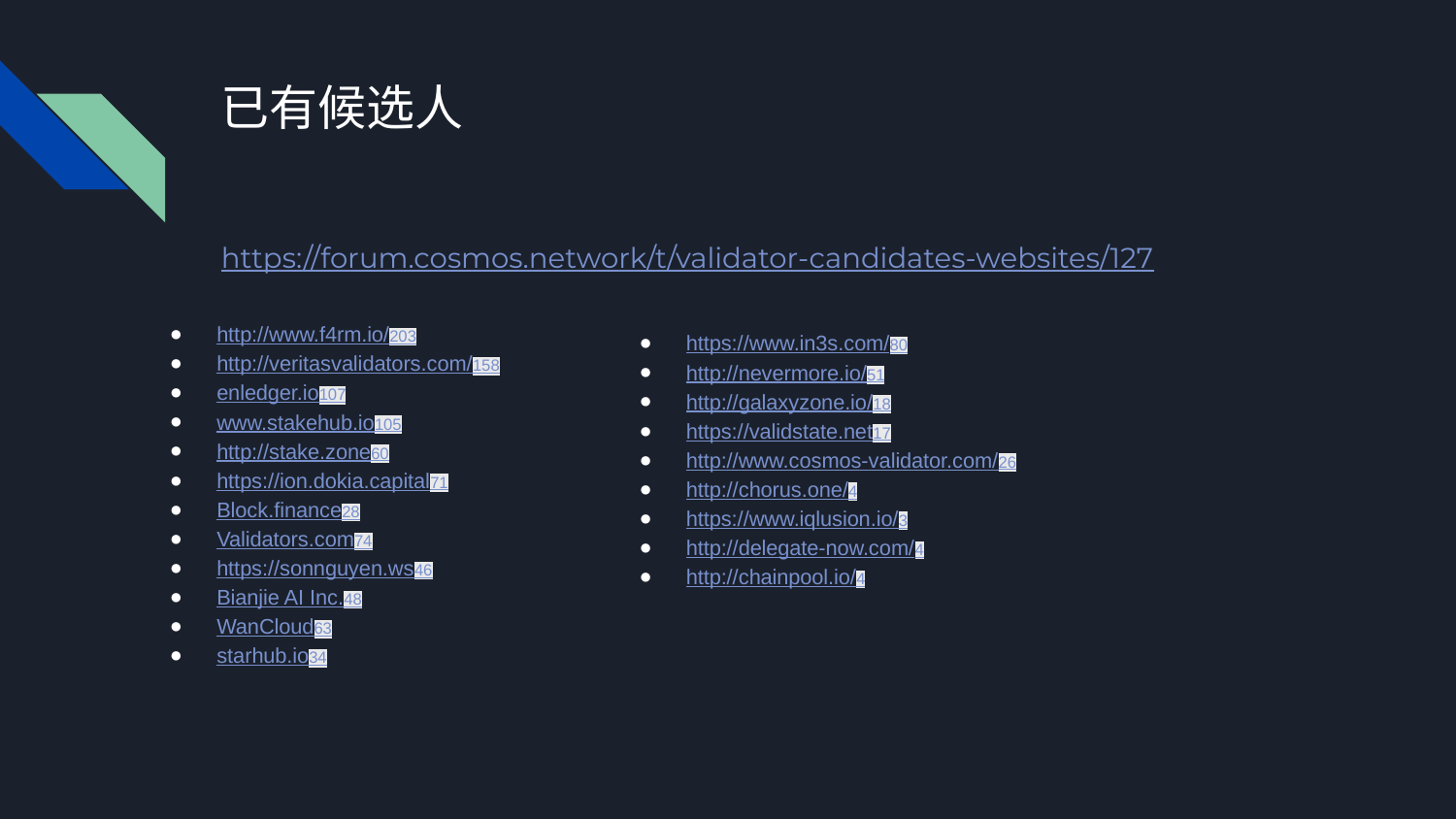

# 已有候选人

https://forum.cosmos.network/t/validator-candidates-websites/127
http://www.f4rm.io/203
http://veritasvalidators.com/158
enledger.io107
www.stakehub.io105
http://stake.zone60
https://ion.dokia.capital71
Block.finance28
Validators.com74
https://sonnguyen.ws46
Bianjie AI Inc.48
WanCloud63
starhub.io34
https://www.in3s.com/80
http://nevermore.io/51
http://galaxyzone.io/18
https://validstate.net17
http://www.cosmos-validator.com/26
http://chorus.one/4
https://www.iqlusion.io/3
http://delegate-now.com/4
http://chainpool.io/4